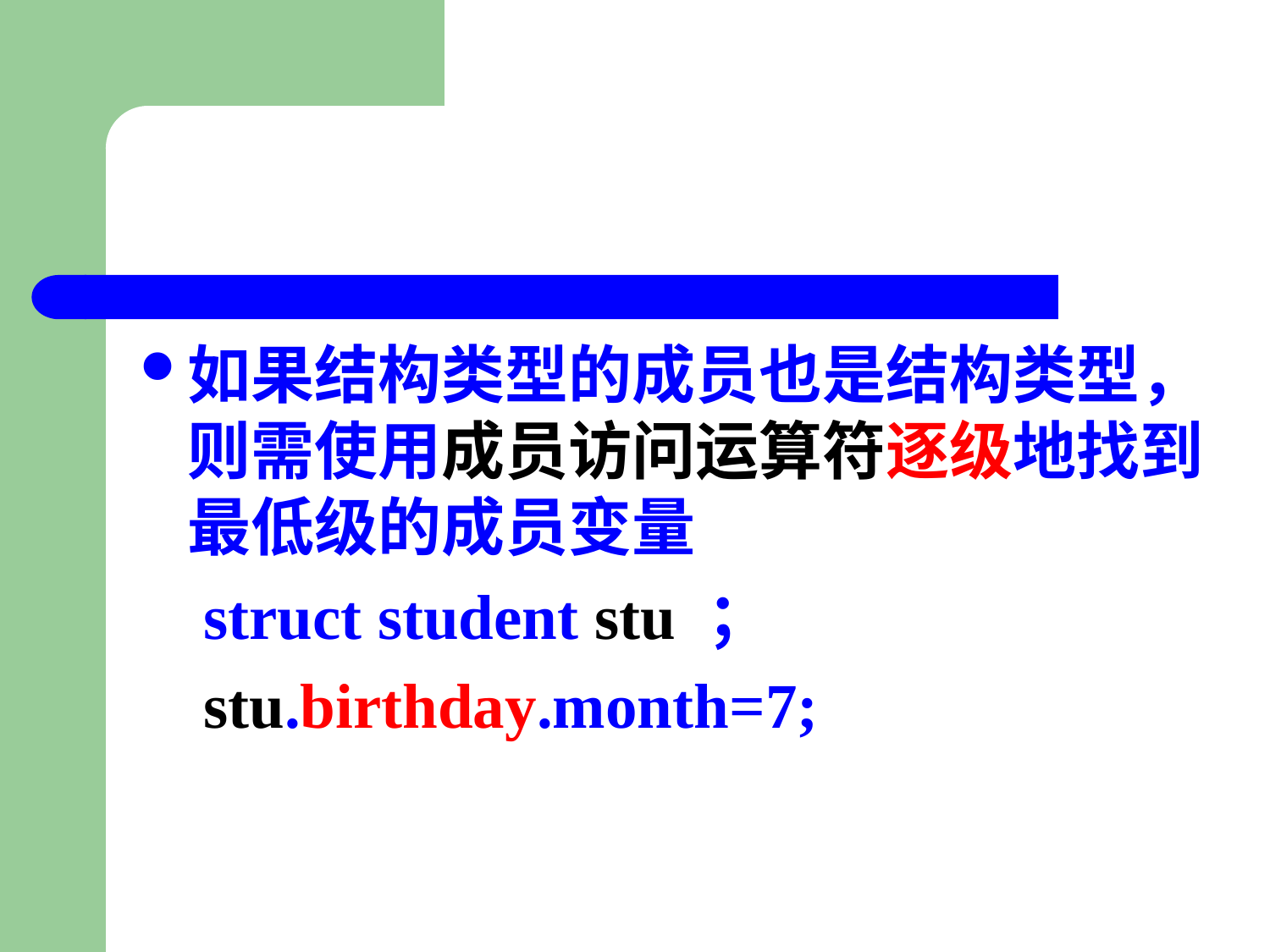

#
如果结构类型的成员也是结构类型，则需使用成员访问运算符逐级地找到最低级的成员变量
    struct student stu ；
    stu.birthday.month=7;